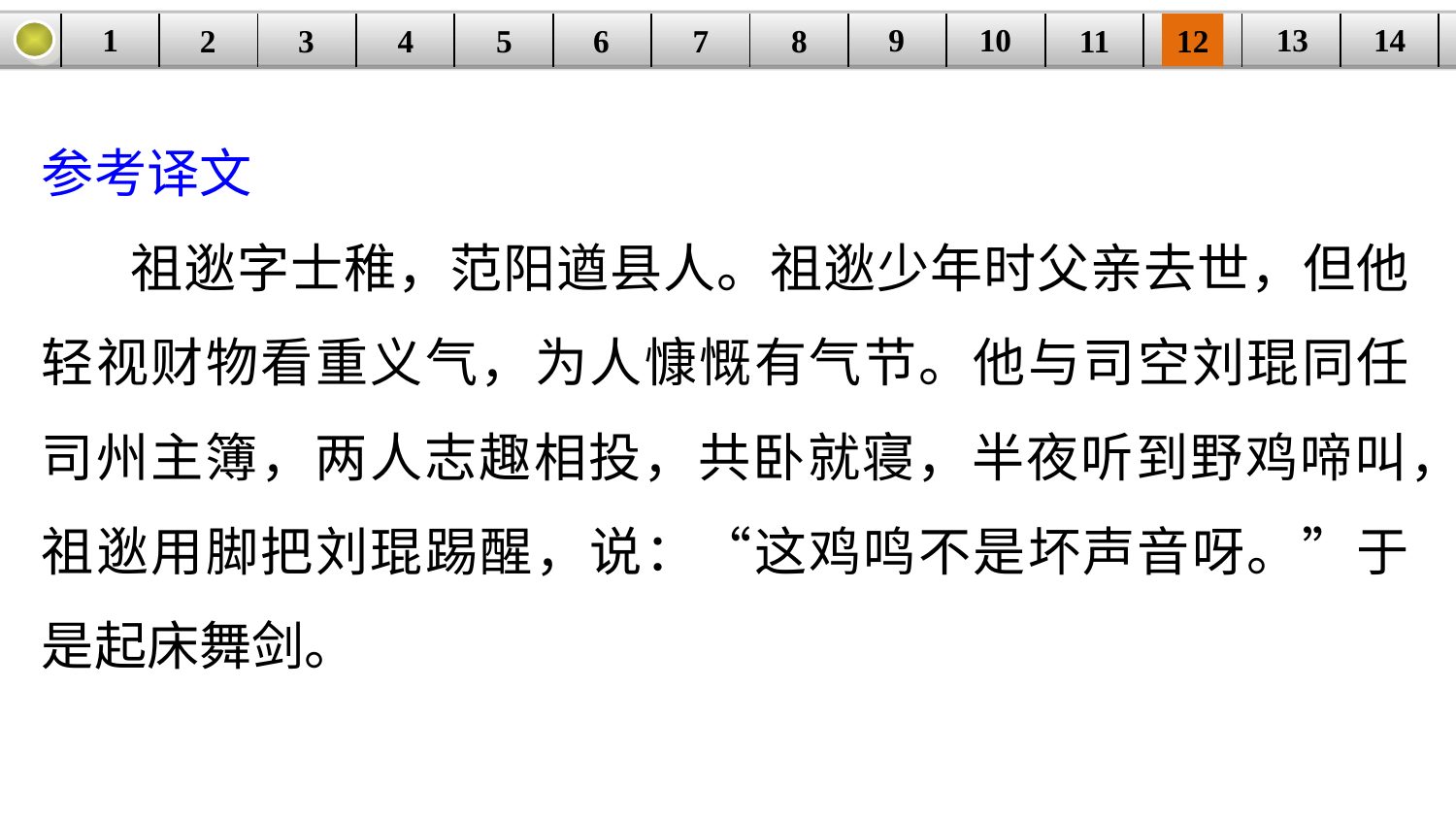

14
9
10
1
13
3
4
5
6
8
11
2
12
|  |  |  |  |  |  |  |  |  |  |  |  |  |  |
| --- | --- | --- | --- | --- | --- | --- | --- | --- | --- | --- | --- | --- | --- |
7

参考译文
      祖逖字士稚，范阳遒县人。祖逖少年时父亲去世，但他轻视财物看重义气，为人慷慨有气节。他与司空刘琨同任司州主簿，两人志趣相投，共卧就寝，半夜听到野鸡啼叫，祖逖用脚把刘琨踢醒，说：“这鸡鸣不是坏声音呀。”于是起床舞剑。